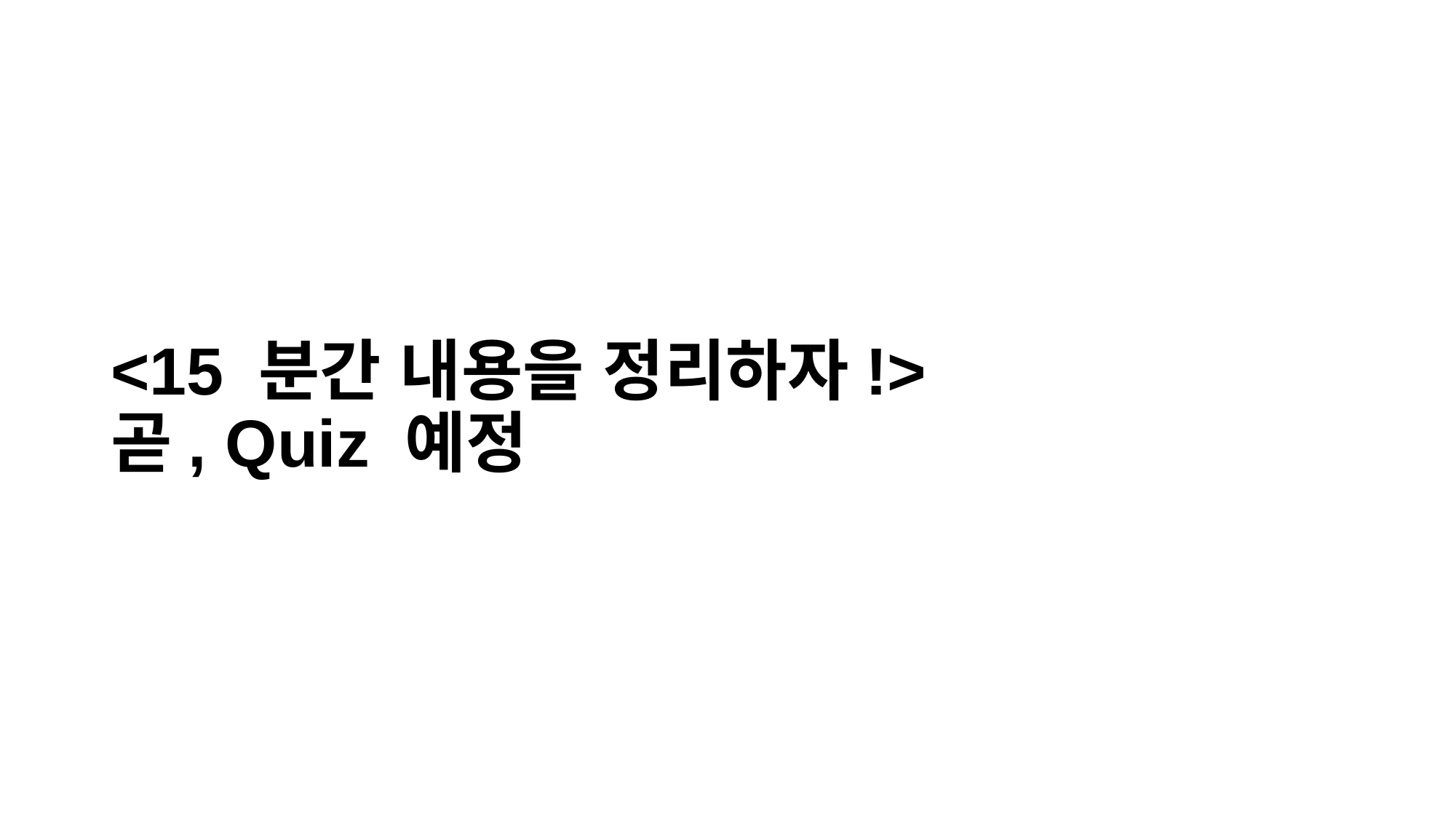

# <15 분간 내용을 정리하자!> 곧, Quiz 예정